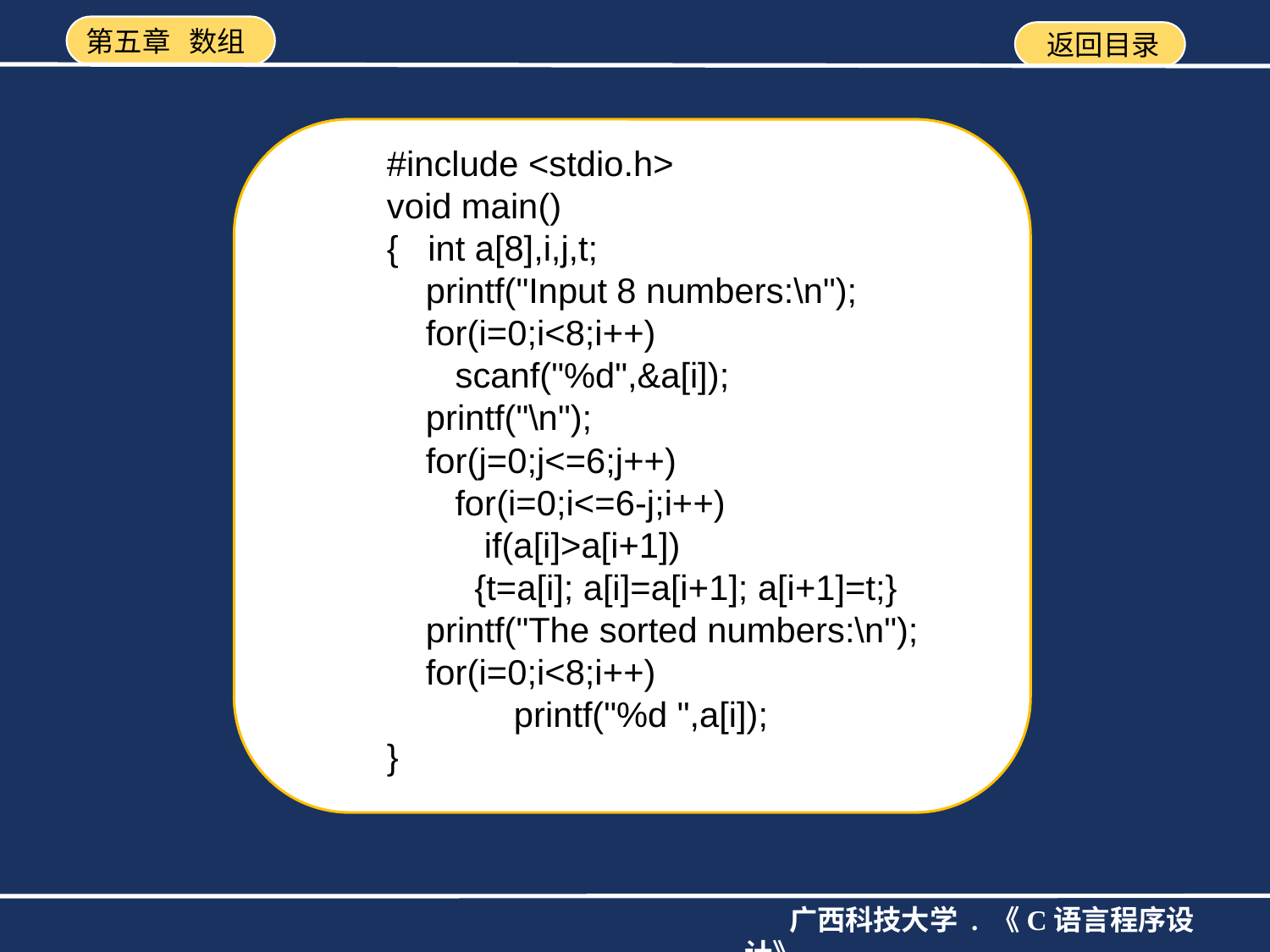

#include <stdio.h>
void main()
{   int a[8],i,j,t;
    printf("Input 8 numbers:\n");
    for(i=0;i<8;i++)
       scanf("%d",&a[i]);
    printf("\n");
    for(j=0;j<=6;j++)
       for(i=0;i<=6-j;i++)
          if(a[i]>a[i+1])
         {t=a[i]; a[i]=a[i+1]; a[i+1]=t;}
    printf("The sorted numbers:\n");
    for(i=0;i<8;i++)
	printf("%d ",a[i]);
}

输入8个数给a[0] 到 a[7]
for  j=0  to  6
for  i=0  to  6-j

a[i]>a[i+1]

真
假
a[i]⇔a[i+1]
输出a[0] 到 a[7]